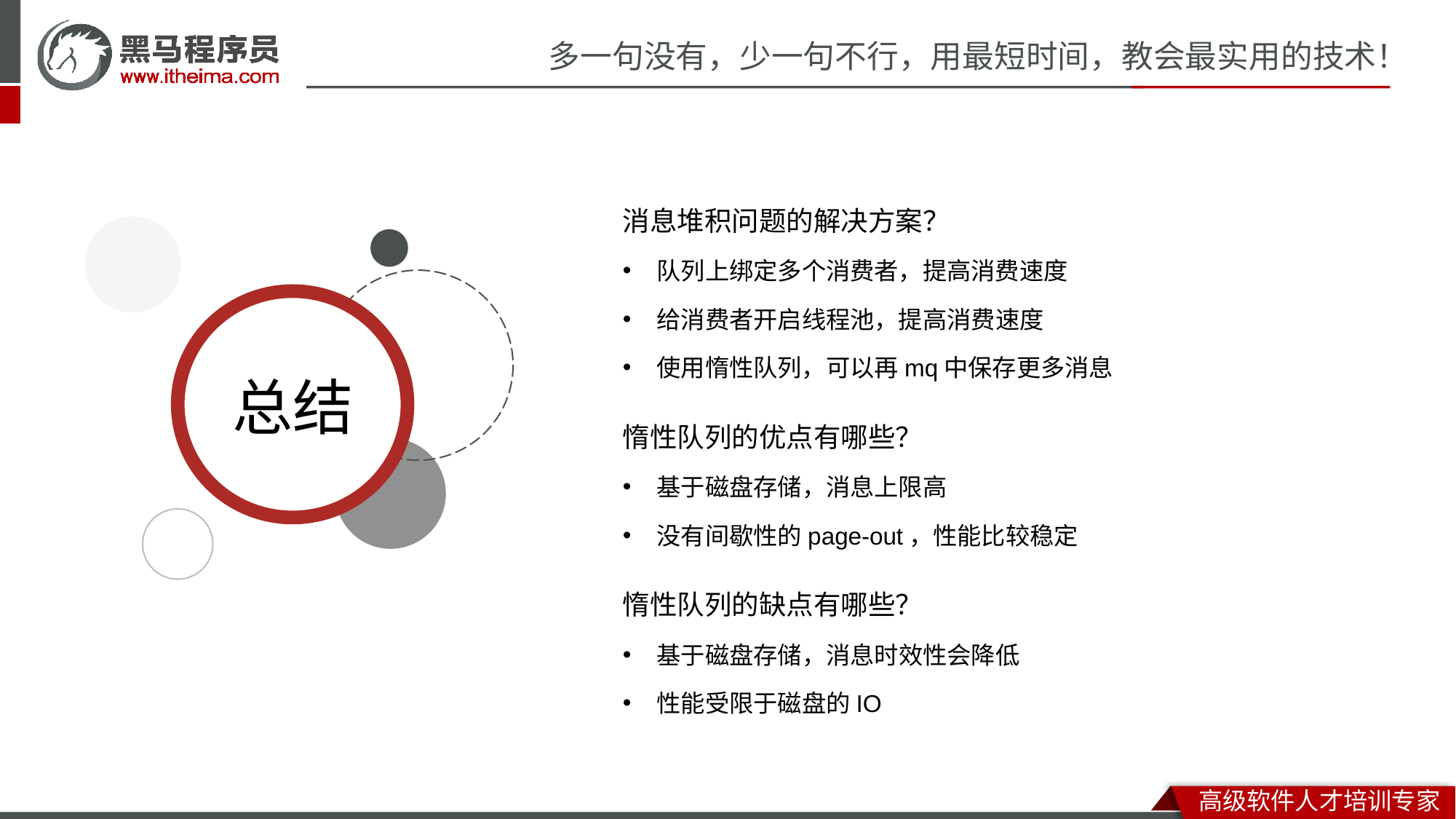

消息堆积问题的解决方案？
队列上绑定多个消费者，提高消费速度
给消费者开启线程池，提高消费速度
使用惰性队列，可以再mq中保存更多消息
惰性队列的优点有哪些？
基于磁盘存储，消息上限高
没有间歇性的page-out，性能比较稳定
惰性队列的缺点有哪些？
基于磁盘存储，消息时效性会降低
性能受限于磁盘的IO